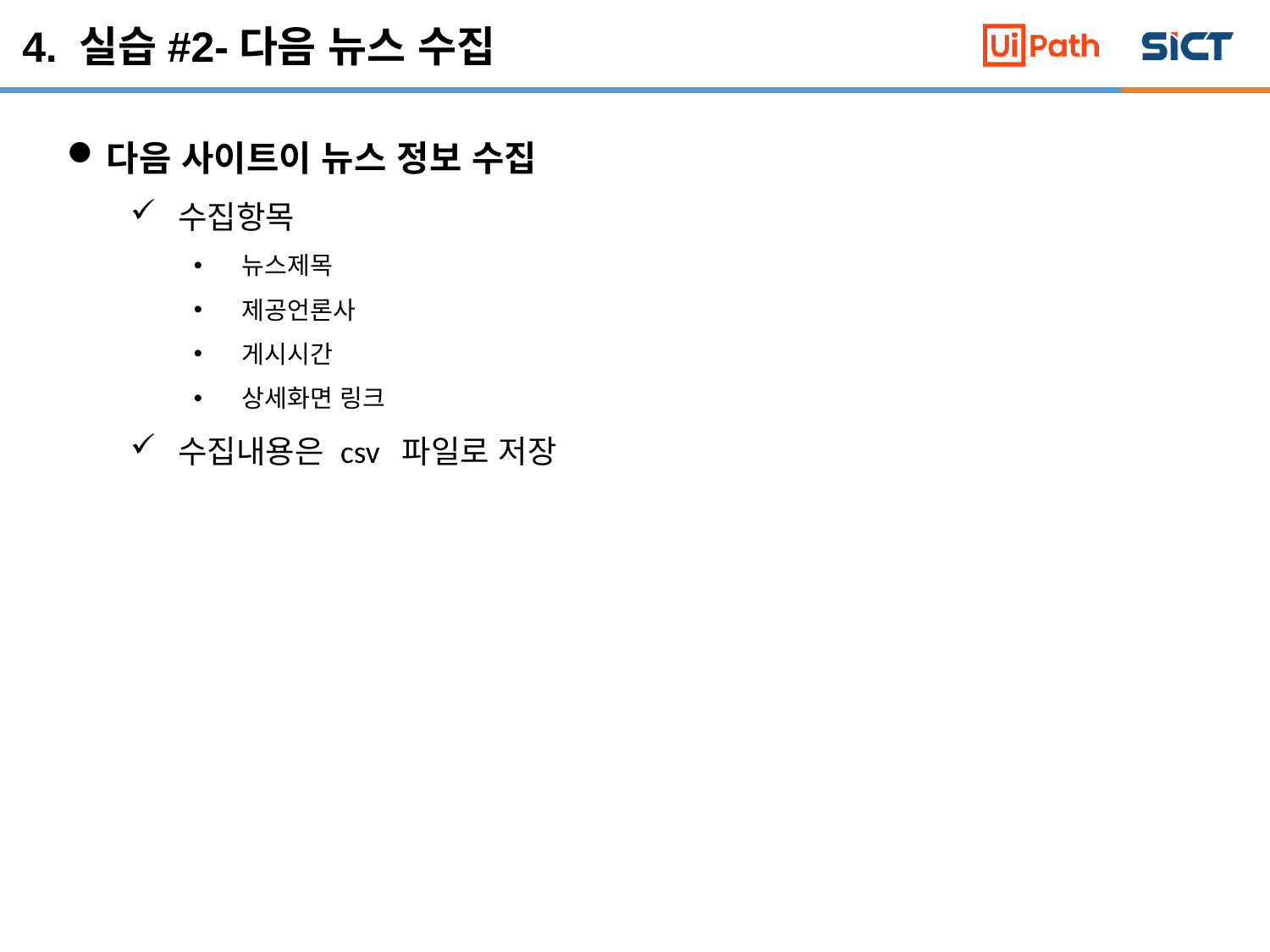

4. 실습#2-다음 뉴스 수집
다음 사이트이 뉴스 정보 수집
수집항목
뉴스제목
제공언론사
게시시간
상세화면 링크
수집내용은 csv  파일로 저장